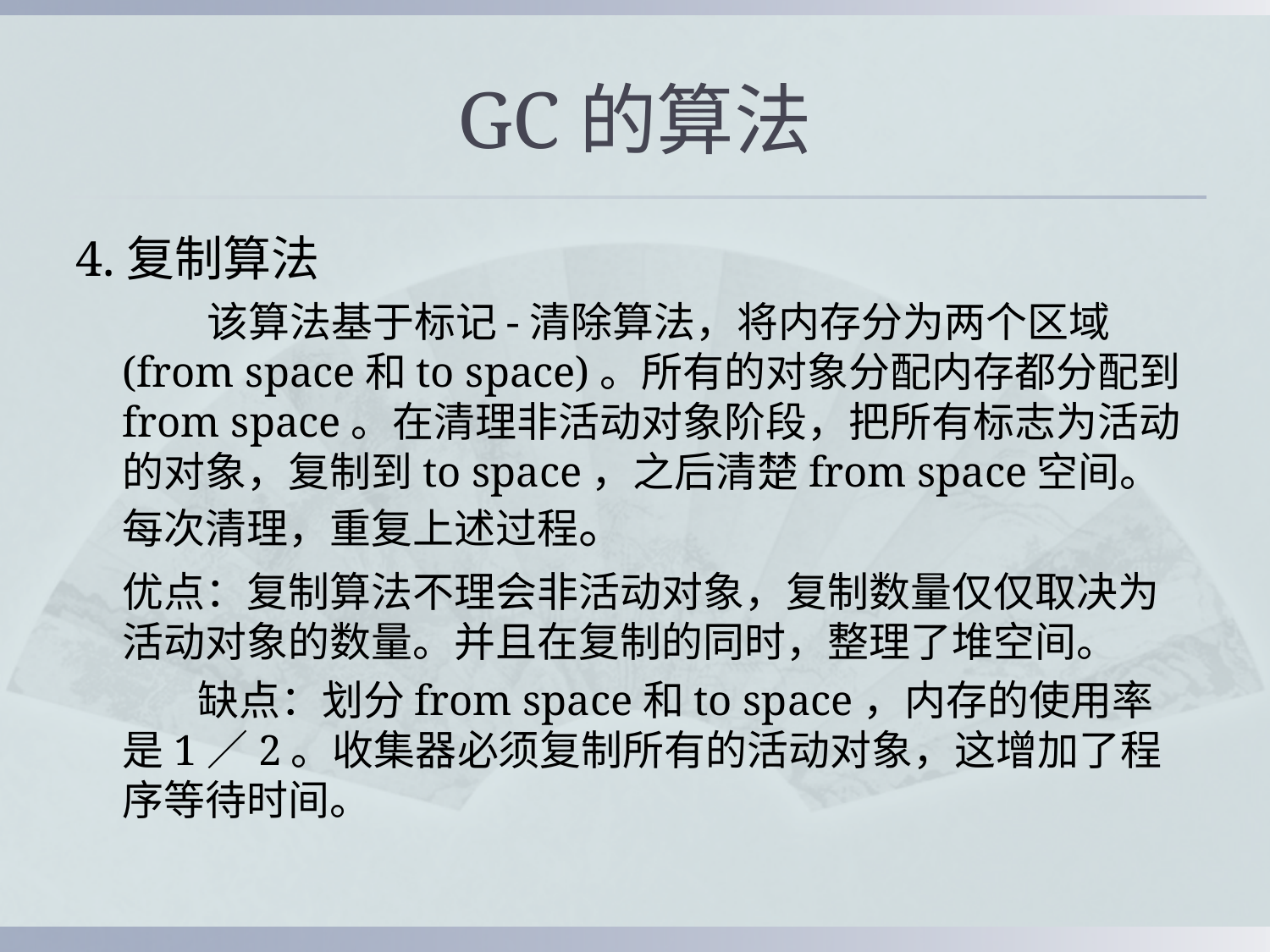

# GC的算法
4.复制算法
             该算法基于标记-清除算法，将内存分为两个区域(from space和to space)。所有的对象分配内存都分配到from space。在清理非活动对象阶段，把所有标志为活动的对象，复制到to space，之后清楚from space空间。每次清理，重复上述过程。
		优点：复制算法不理会非活动对象，复制数量仅仅取决为活动对象的数量。并且在复制的同时，整理了堆空间。
            缺点：划分from space和to space，内存的使用率是1／2。收集器必须复制所有的活动对象，这增加了程序等待时间。